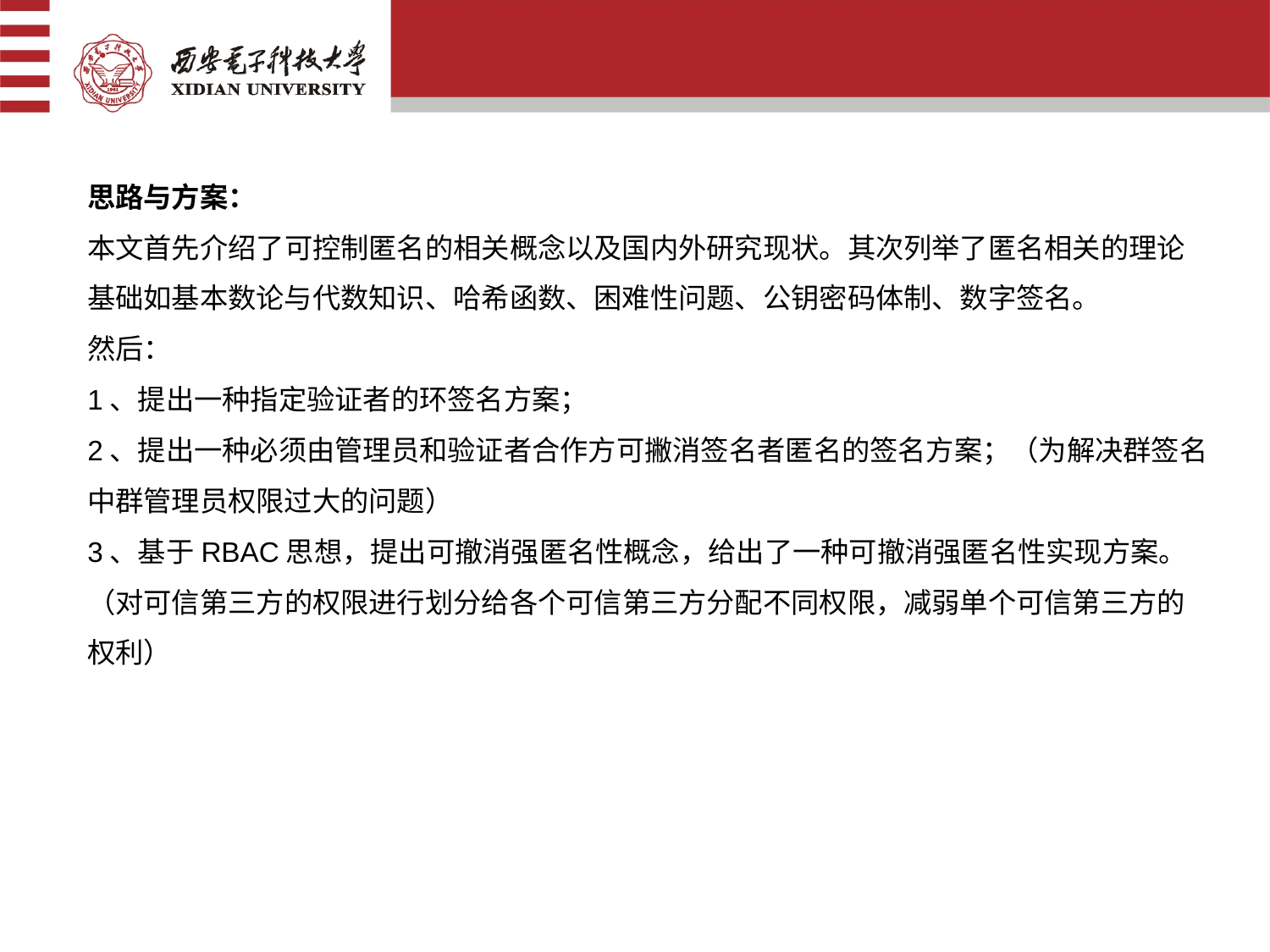

思路与方案：
本文首先介绍了可控制匿名的相关概念以及国内外研究现状。其次列举了匿名相关的理论基础如基本数论与代数知识、哈希函数、困难性问题、公钥密码体制、数字签名。
然后：
1、提出一种指定验证者的环签名方案；
2、提出一种必须由管理员和验证者合作方可撇消签名者匿名的签名方案；（为解决群签名中群管理员权限过大的问题）
3、基于RBAC思想，提出可撤消强匿名性概念，给出了一种可撤消强匿名性实现方案。（对可信第三方的权限进行划分给各个可信第三方分配不同权限，减弱单个可信第三方的权利）